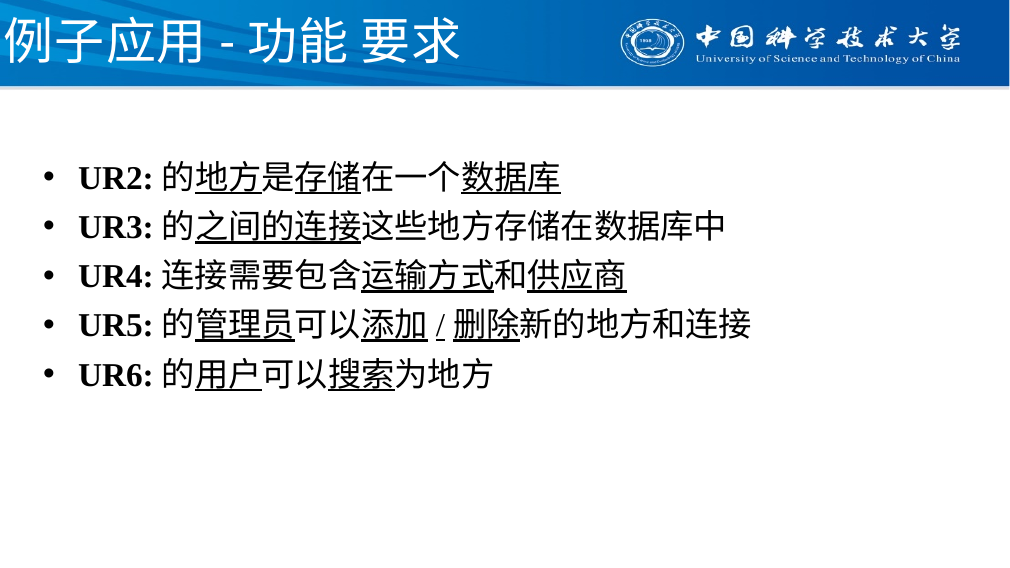

# 例子应用-功能 要求
UR2:的地方是存储在一个数据库
UR3:的之间的连接这些地方存储在数据库中
UR4:连接需要包含运输方式和供应商
UR5:的管理员可以添加/删除新的地方和连接
UR6:的用户可以搜索为地方